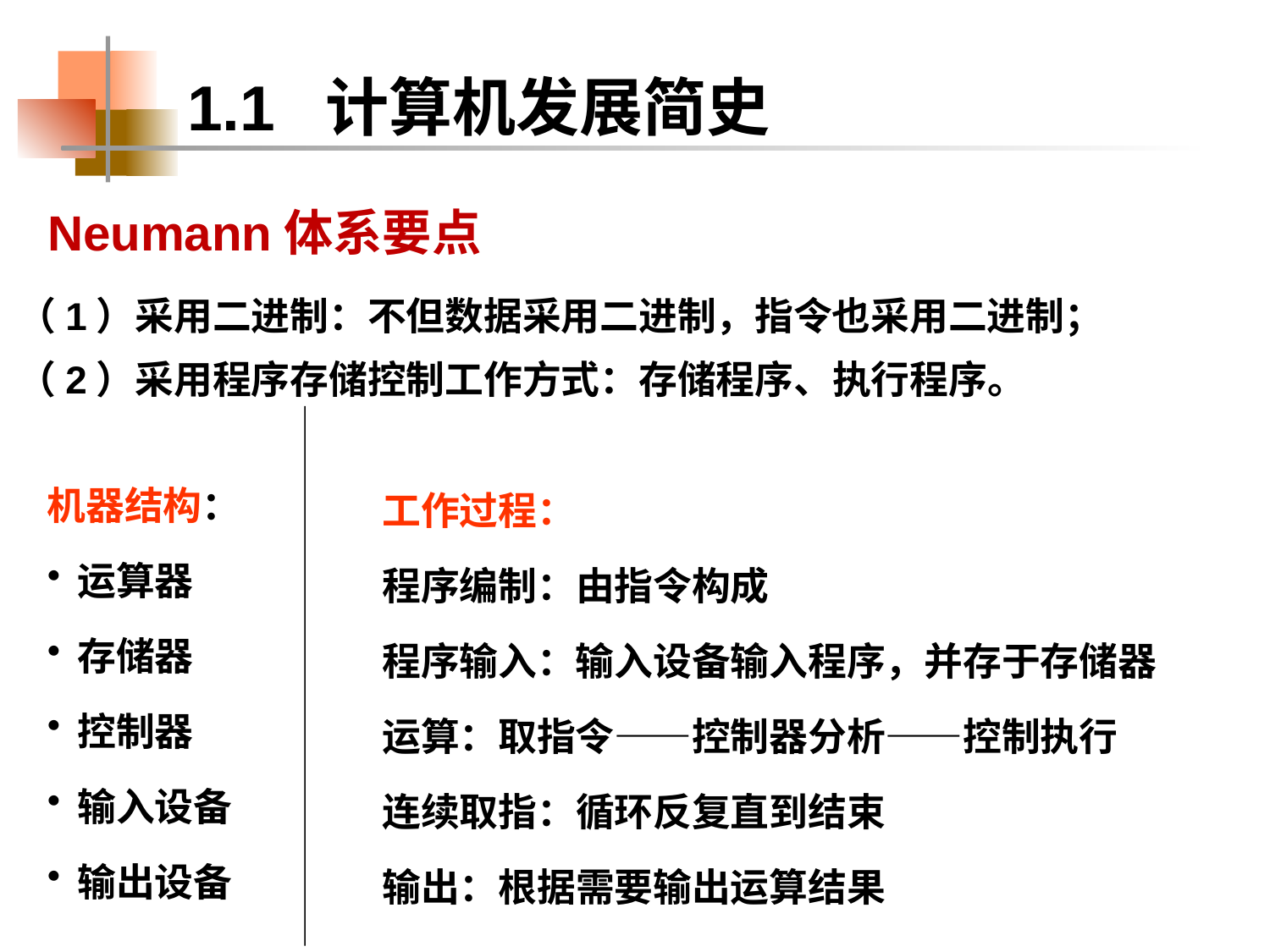

1.1  计算机发展简史
# Neumann体系要点
（1）采用二进制：不但数据采用二进制，指令也采用二进制；
（2）采用程序存储控制工作方式：存储程序、执行程序。

机器结构：
运算器
存储器
控制器
输入设备
输出设备
工作过程：
程序编制：由指令构成
程序输入：输入设备输入程序，并存于存储器
运算：取指令——控制器分析——控制执行
连续取指：循环反复直到结束
输出：根据需要输出运算结果